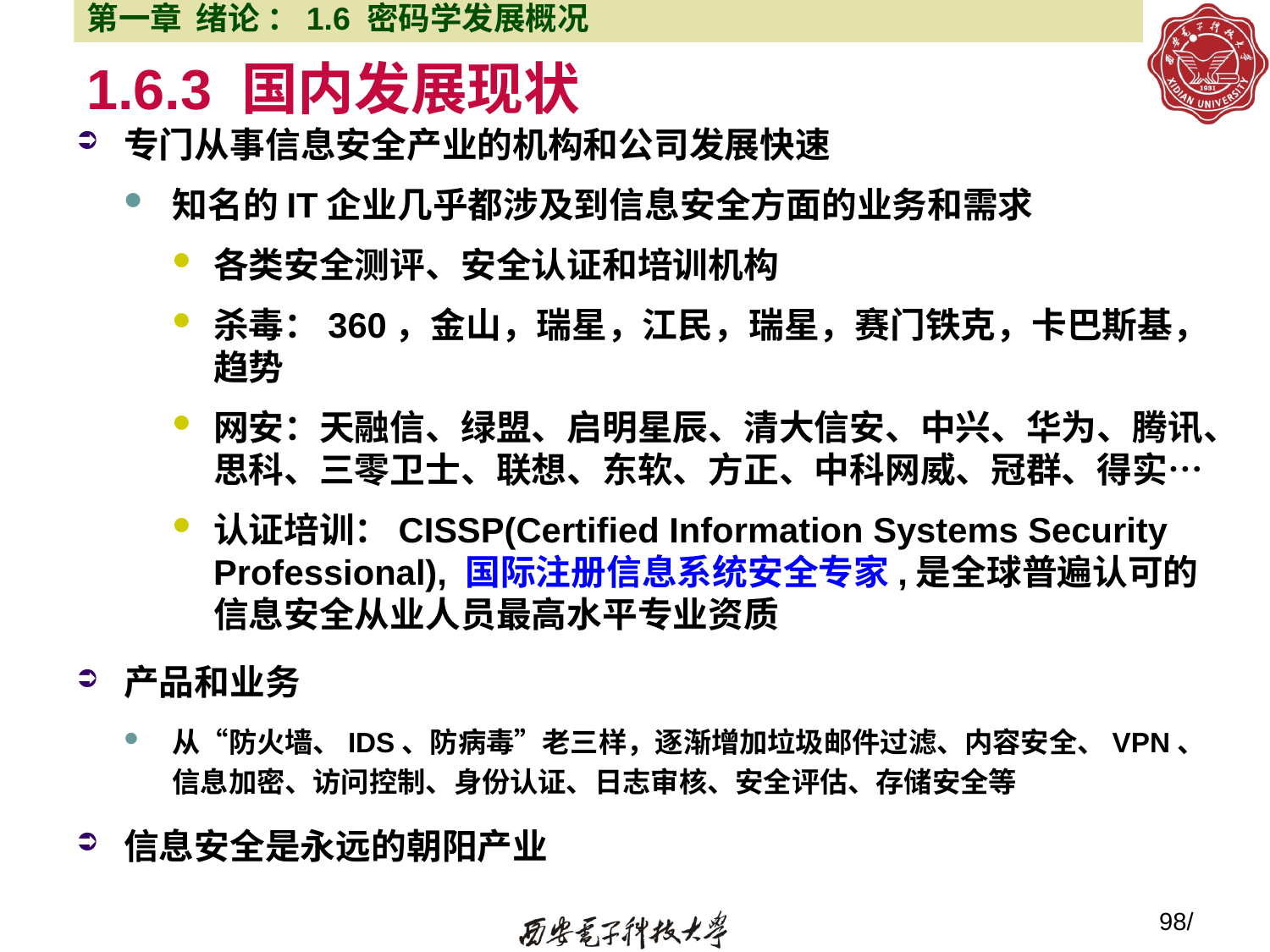

第一章  绪论 ：1.6 密码学发展概况
# 1.6.3 国内发展现状
专门从事信息安全产业的机构和公司发展快速
知名的IT企业几乎都涉及到信息安全方面的业务和需求
各类安全测评、安全认证和培训机构
杀毒：360，金山，瑞星，江民，瑞星，赛门铁克，卡巴斯基，趋势
网安：天融信、绿盟、启明星辰、清大信安、中兴、华为、腾讯、思科、三零卫士、联想、东软、方正、中科网威、冠群、得实…
认证培训：CISSP(Certified Information Systems Security Professional), 国际注册信息系统安全专家,是全球普遍认可的信息安全从业人员最高水平专业资质
产品和业务
从“防火墙、IDS、防病毒”老三样，逐渐增加垃圾邮件过滤、内容安全、VPN、信息加密、访问控制、身份认证、日志审核、安全评估、存储安全等
信息安全是永远的朝阳产业
98/